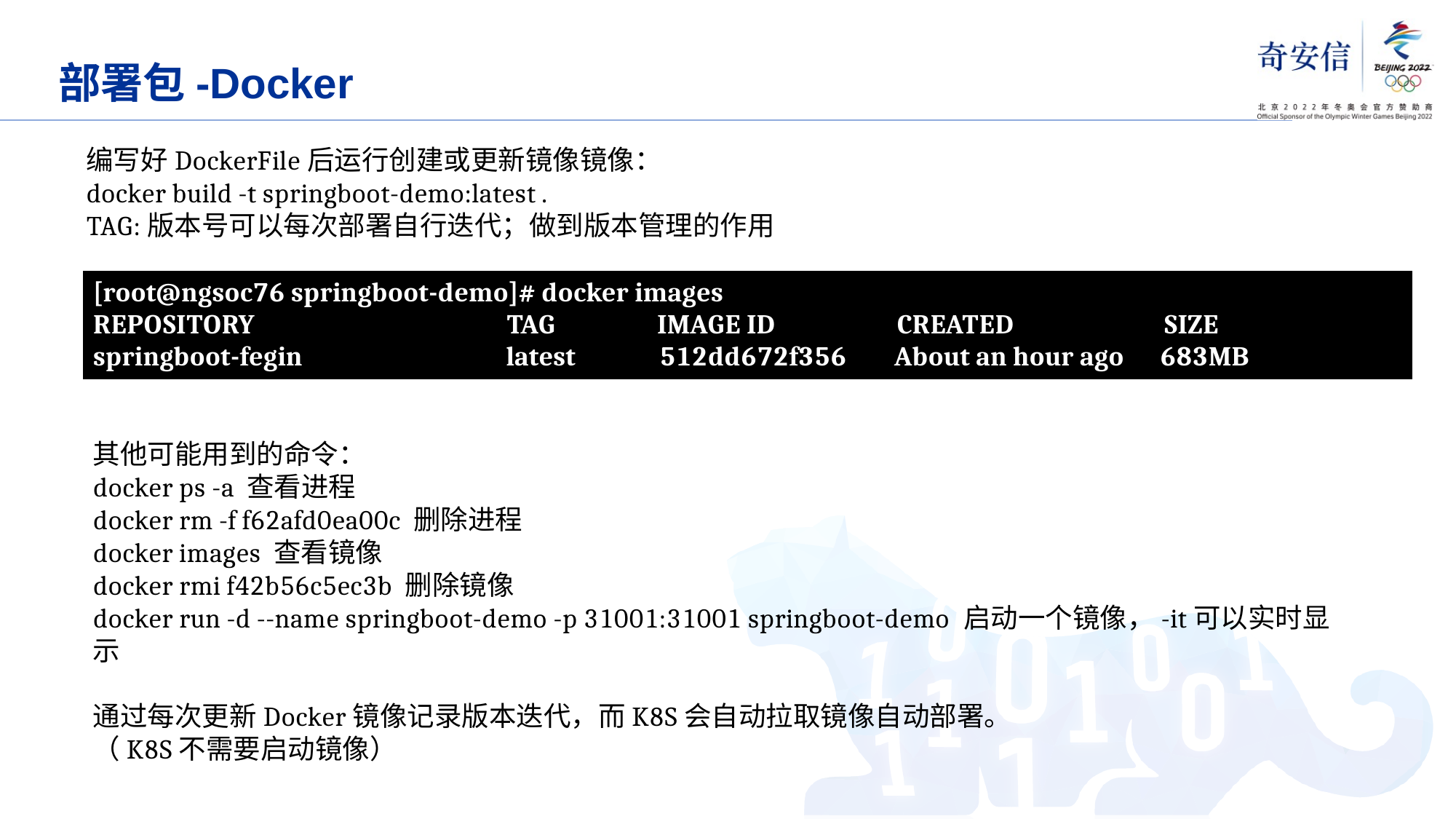

# 部署包-Docker
编写好DockerFile后运行创建或更新镜像镜像：
docker build -t springboot-demo:latest .
TAG:版本号可以每次部署自行迭代；做到版本管理的作用
| [root@ngsoc76 springboot-demo]# docker images REPOSITORY TAG IMAGE ID CREATED SIZE springboot-fegin latest 512dd672f356 About an hour ago 683MB |
| --- |
其他可能用到的命令：
docker ps -a 查看进程
docker rm -f f62afd0ea00c 删除进程
docker images 查看镜像
docker rmi f42b56c5ec3b 删除镜像
docker run -d --name springboot-demo -p 31001:31001 springboot-demo 启动一个镜像，-it可以实时显示
通过每次更新Docker镜像记录版本迭代，而K8S会自动拉取镜像自动部署。
（K8S不需要启动镜像）